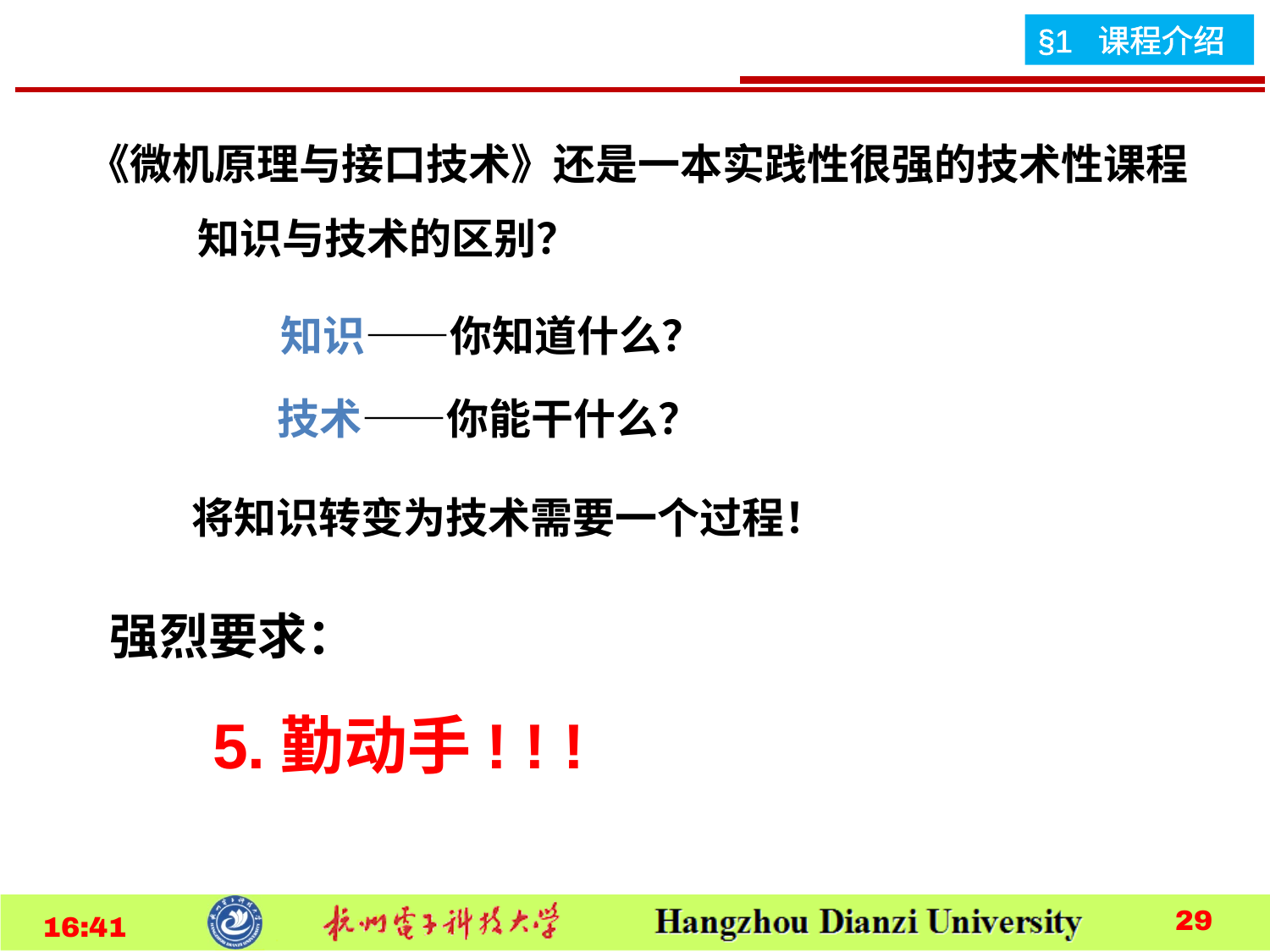

《微机原理与接口技术》还是一本实践性很强的技术性课程
知识与技术的区别？
知识——你知道什么？
技术——你能干什么？
将知识转变为技术需要一个过程！
强烈要求：
5.勤动手! ! !